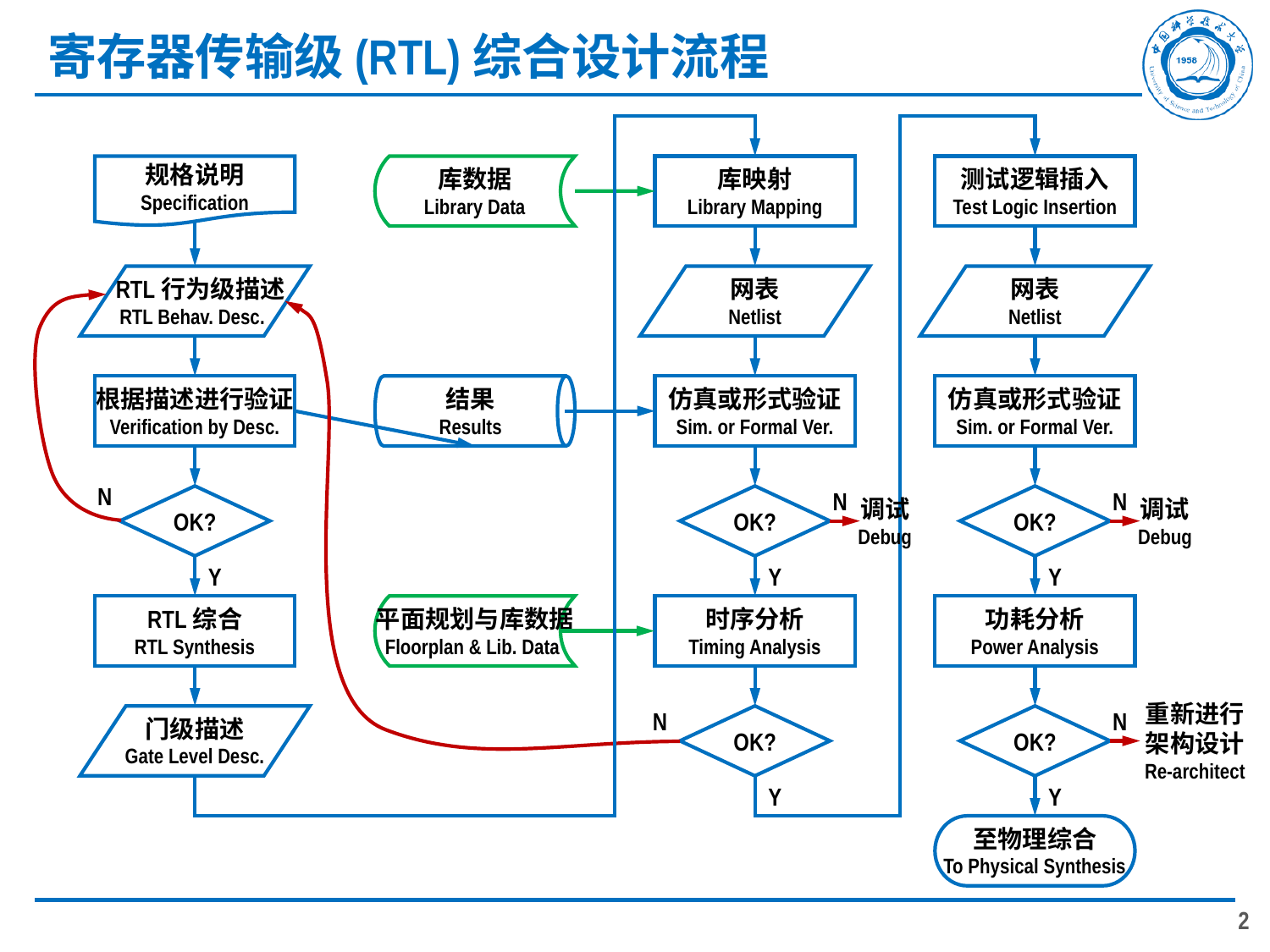

# 寄存器传输级(RTL)综合设计流程

库映射
Library Mapping
测试逻辑插入
Test Logic Insertion
规格说明
Specification
库数据
Library Data
网表
Netlist
网表
Netlist
  RTL行为级描述
RTL Behav. Desc.

结果
Results
根据描述进行验证
Verification by Desc.
仿真或形式验证
Sim. or Formal Ver.
仿真或形式验证
Sim. or Formal Ver.
N
N
N
OK?
调试
Debug
OK?
调试
Debug
OK?
Y
Y
Y
平面规划与库数据
Floorplan & Lib. Data
RTL综合
RTL Synthesis
时序分析
Timing Analysis
功耗分析
Power Analysis
N
N
重新进行
架构设计
Re-architect
门级描述
Gate Level Desc.
OK?
OK?
Y
Y
至物理综合
To Physical Synthesis
2